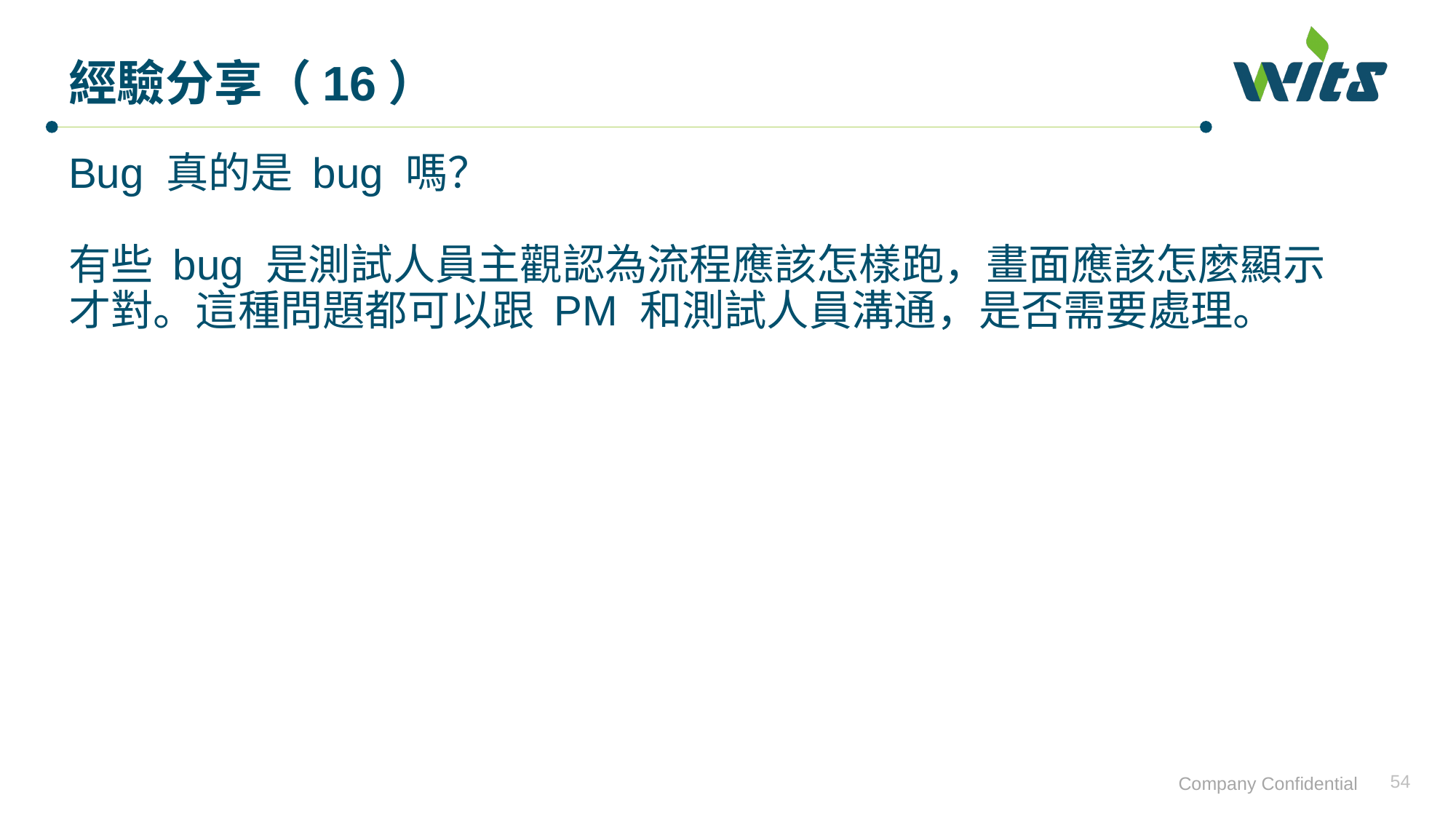

# 經驗分享（16）
Bug 真的是 bug 嗎？

有些 bug 是測試人員主觀認為流程應該怎樣跑，畫面應該怎麼顯示才對。這種問題都可以跟 PM 和測試人員溝通，是否需要處理。

54